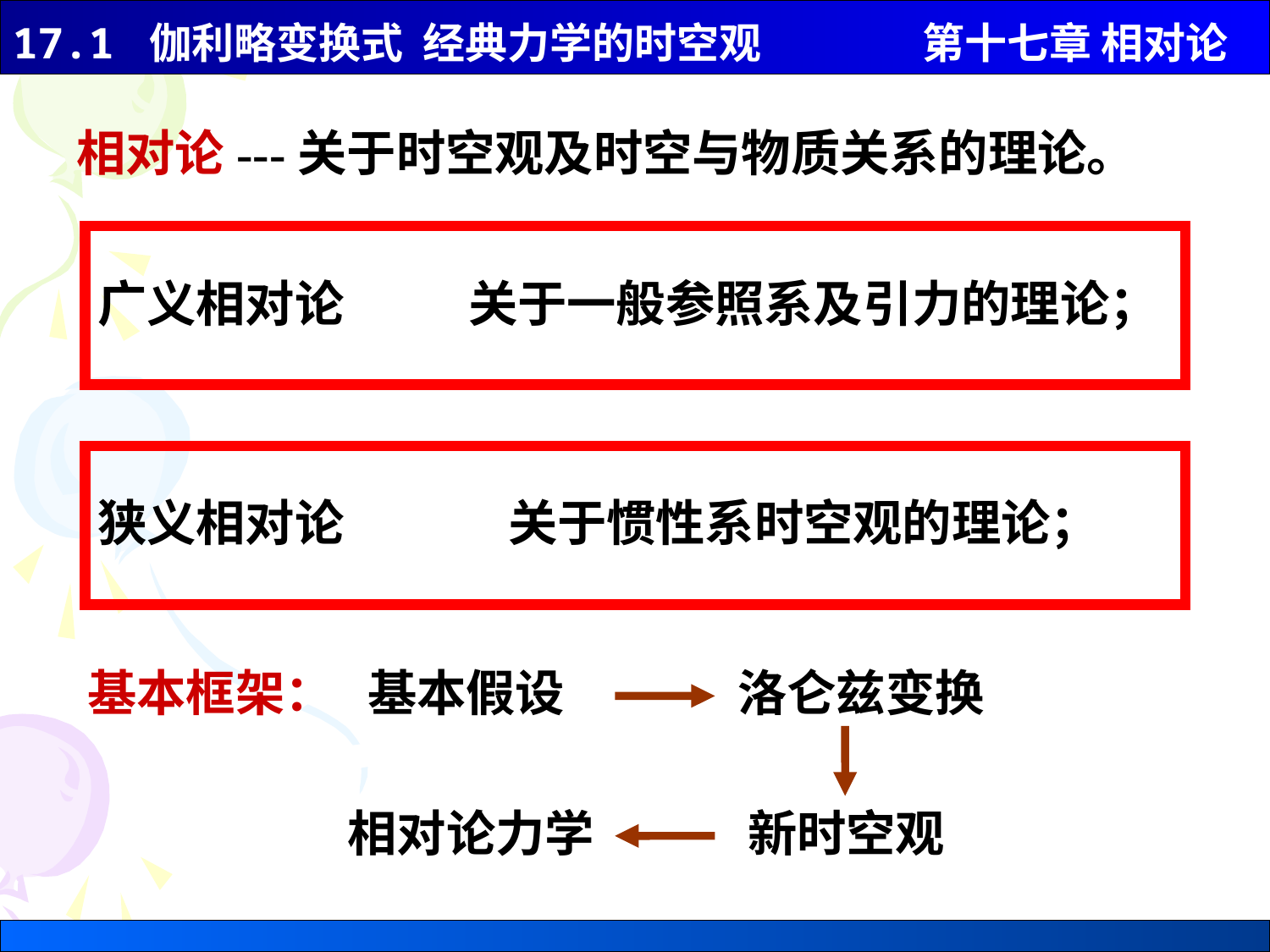

相对论---关于时空观及时空与物质关系的理论。

广义相对论
关于一般参照系及引力的理论；

狭义相对论
关于惯性系时空观的理论；
基本框架：
基本假设
洛仑兹变换

相对论力学
新时空观